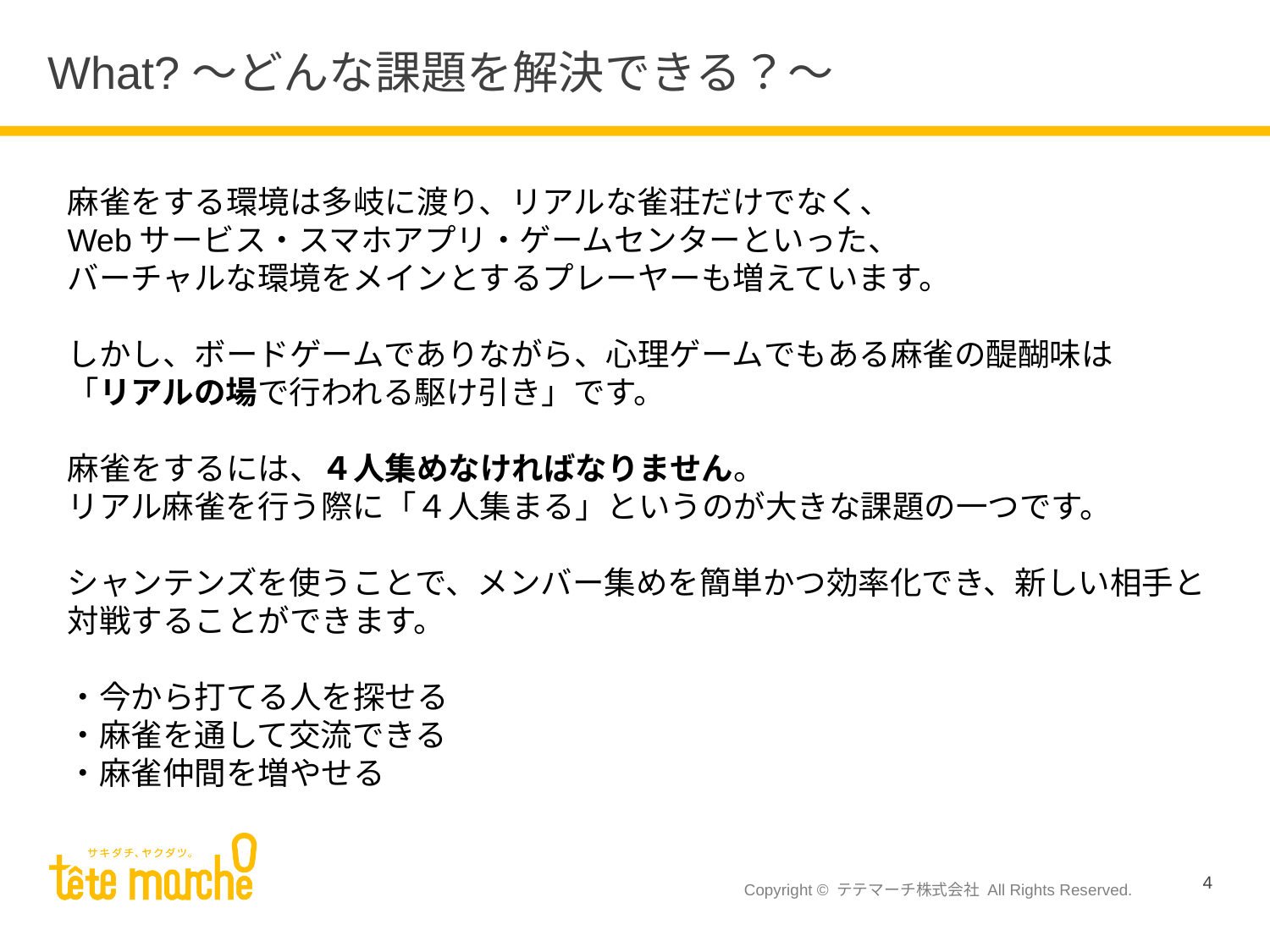

# What?～どんな課題を解決できる？～
麻雀をする環境は多岐に渡り、リアルな雀荘だけでなく、
Webサービス・スマホアプリ・ゲームセンターといった、
バーチャルな環境をメインとするプレーヤーも増えています。

しかし、ボードゲームでありながら、心理ゲームでもある麻雀の醍醐味は
「リアルの場で行われる駆け引き」です。

麻雀をするには、４人集めなければなりません。
リアル麻雀を行う際に「４人集まる」というのが大きな課題の一つです。

シャンテンズを使うことで、メンバー集めを簡単かつ効率化でき、新しい相手と対戦することができます。

・今から打てる人を探せる
・麻雀を通して交流できる
・麻雀仲間を増やせる

4